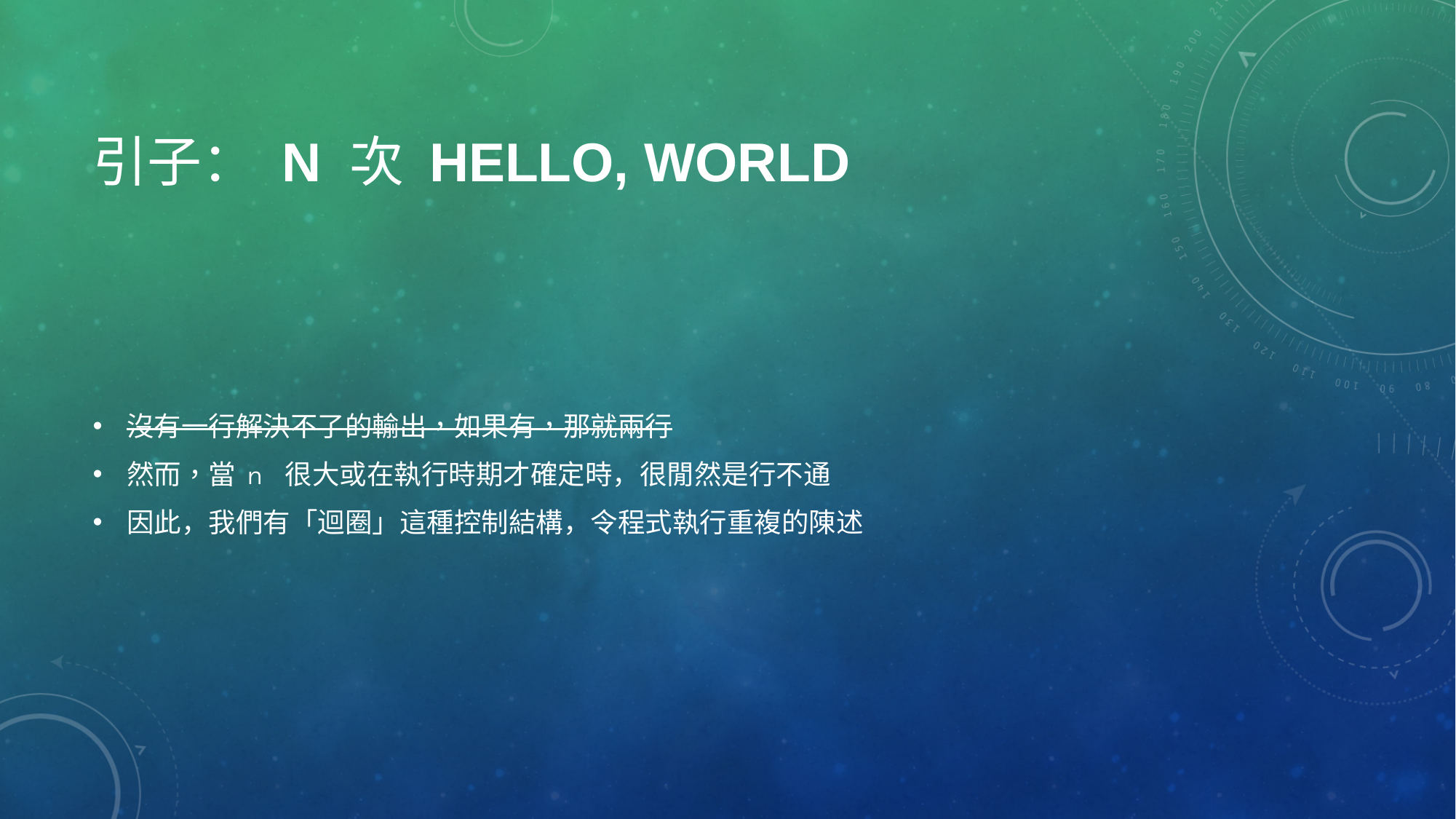

# 引子： n 次 hello, world
沒有一行解決不了的輸出，如果有，那就兩行
然而，當 n 很大或在執行時期才確定時，很閒然是行不通
因此，我們有「迴圈」這種控制結構，令程式執行重複的陳述